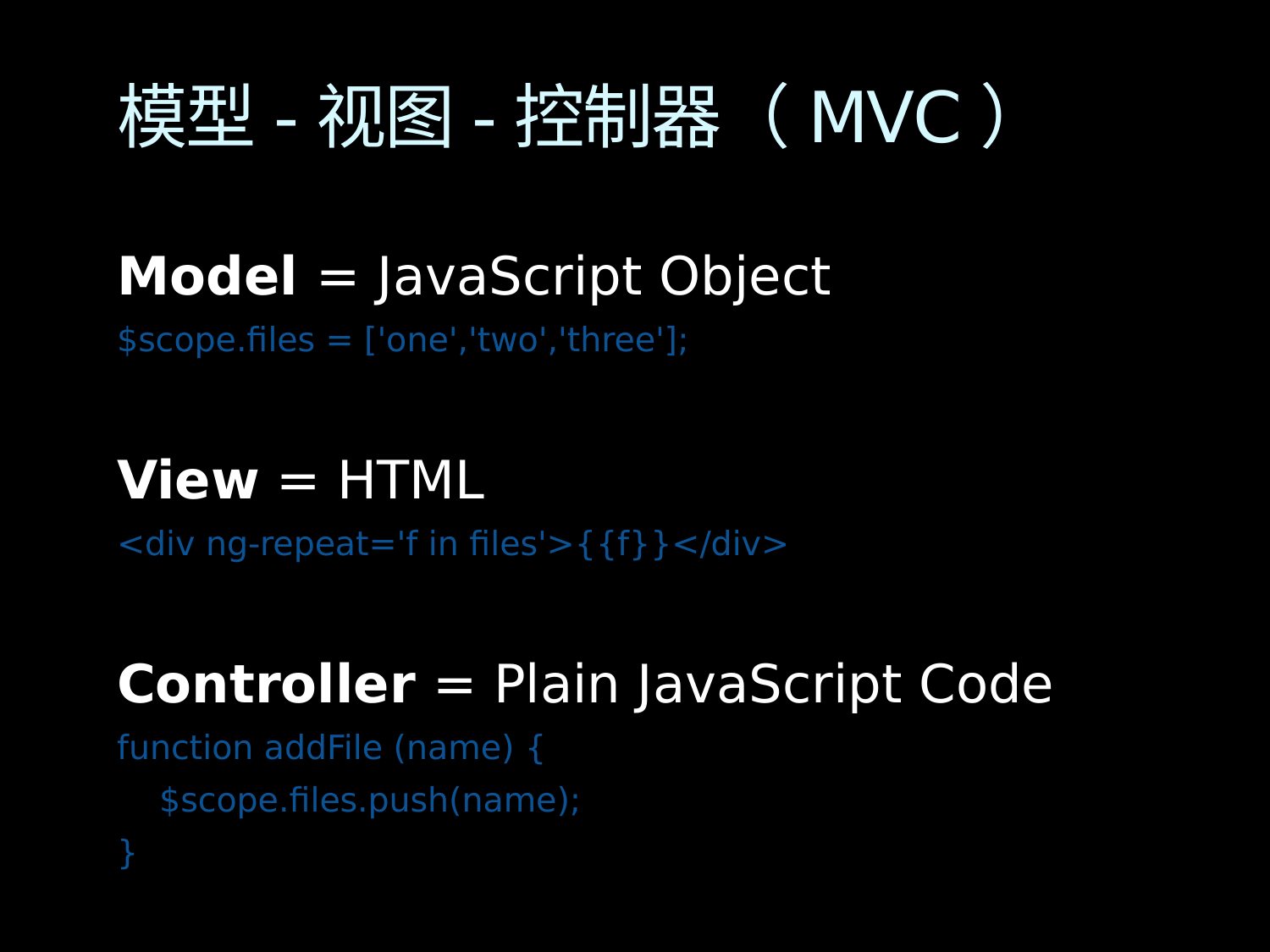

# 模型-视图-控制器（MVC）
Model = JavaScript Object
$scope.files = ['one','two','three'];

View = HTML
<div ng-repeat='f in files'>{{f}}</div>

Controller = Plain JavaScript Code
function addFile (name) {
    $scope.files.push(name);
}